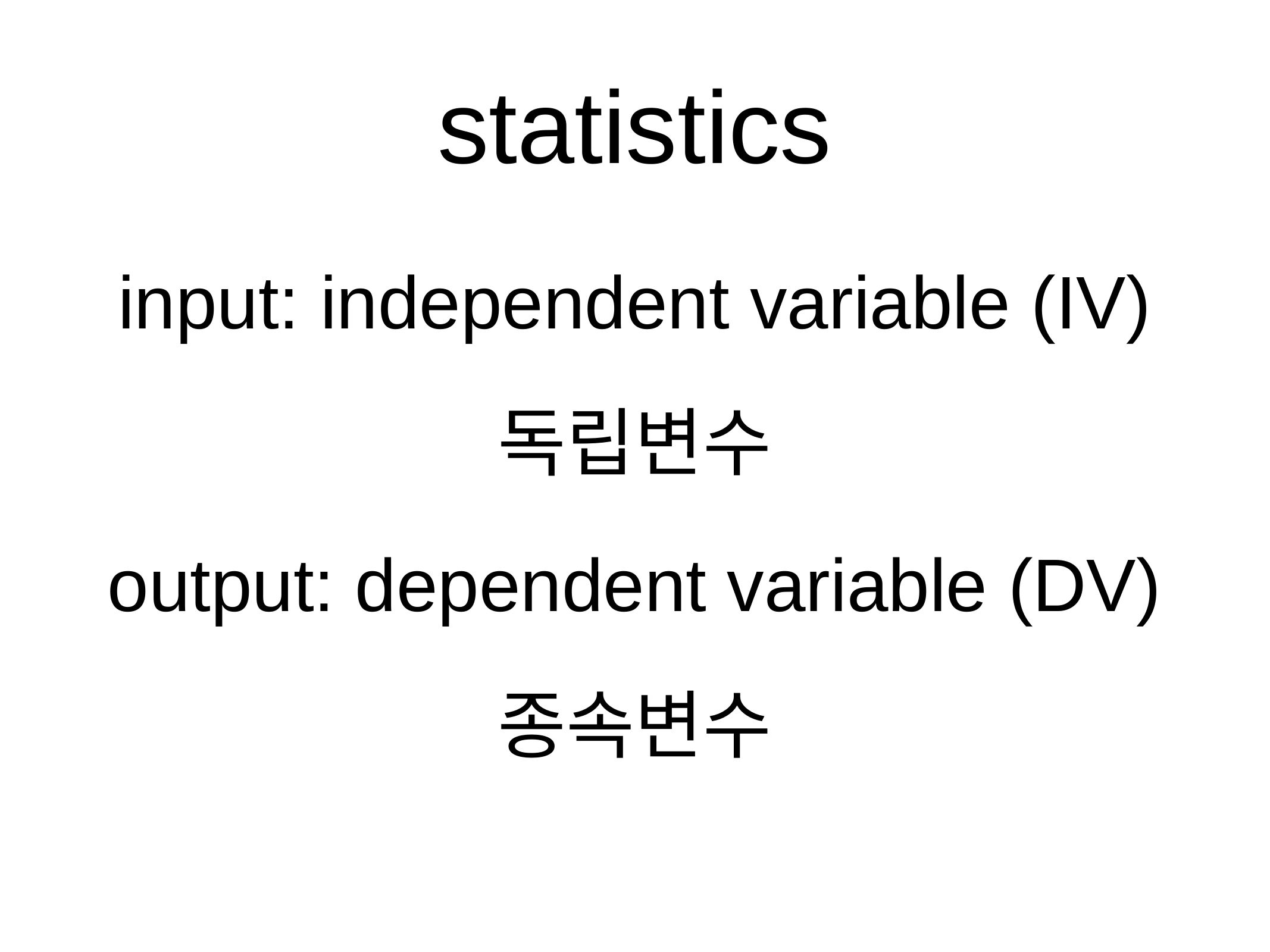

statistics
input: independent variable (IV)
독립변수
output: dependent variable (DV)
종속변수